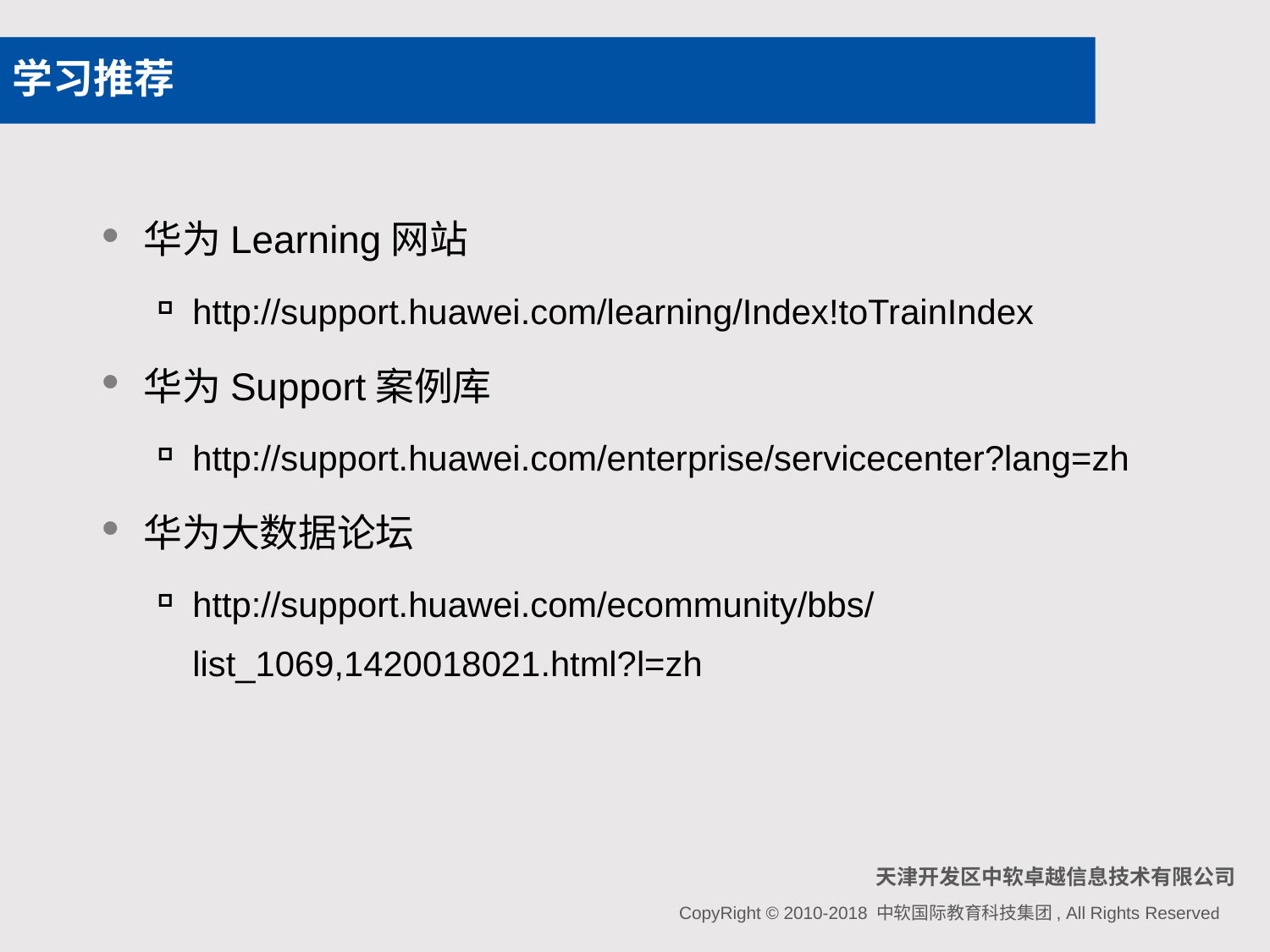

# 学习推荐
华为Learning网站
http://support.huawei.com/learning/Index!toTrainIndex
华为Support案例库
http://support.huawei.com/enterprise/servicecenter?lang=zh
华为大数据论坛
http://support.huawei.com/ecommunity/bbs/list_1069,1420018021.html?l=zh